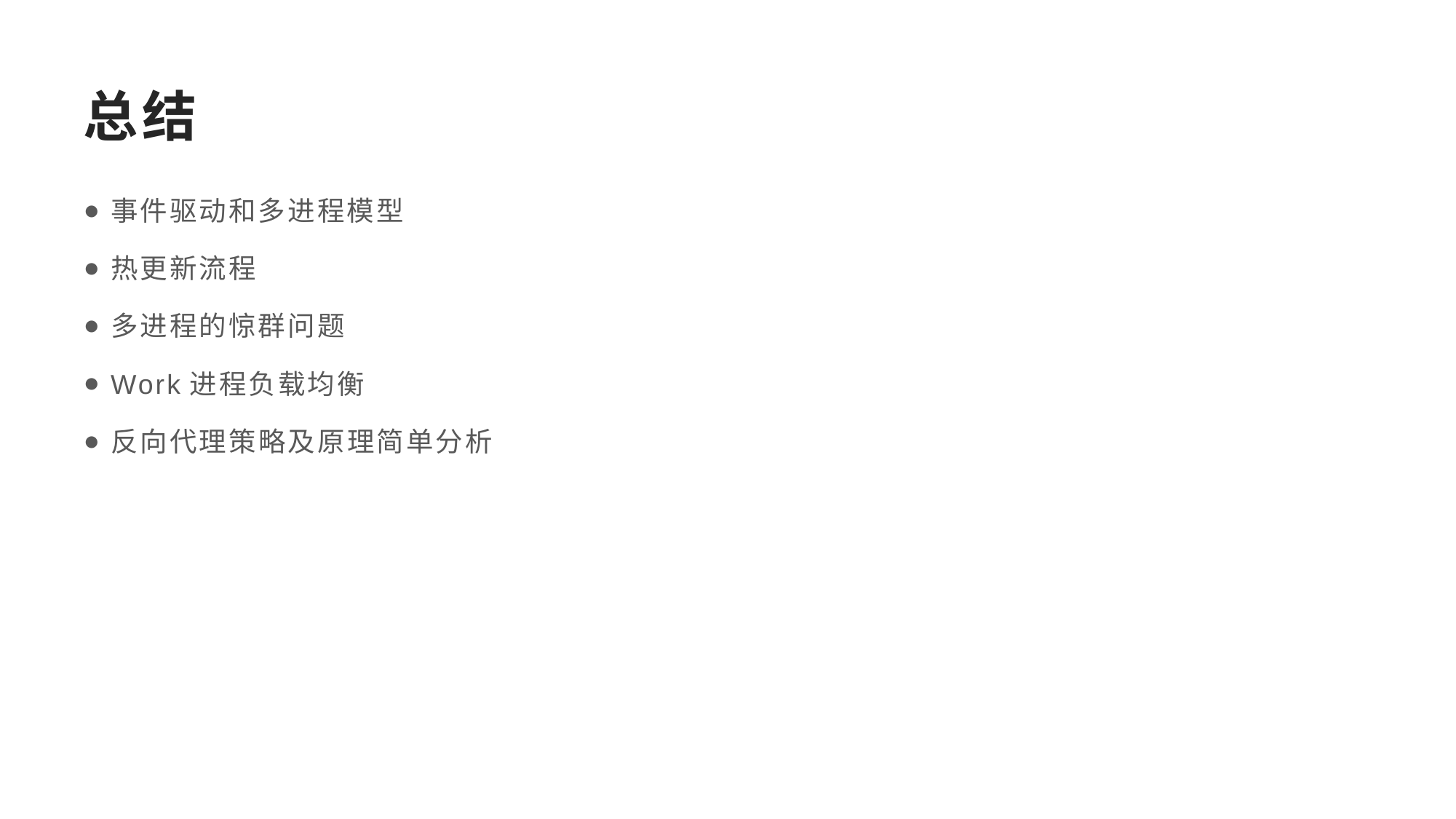

# 总结
事件驱动和多进程模型
热更新流程
多进程的惊群问题
Work进程负载均衡
反向代理策略及原理简单分析